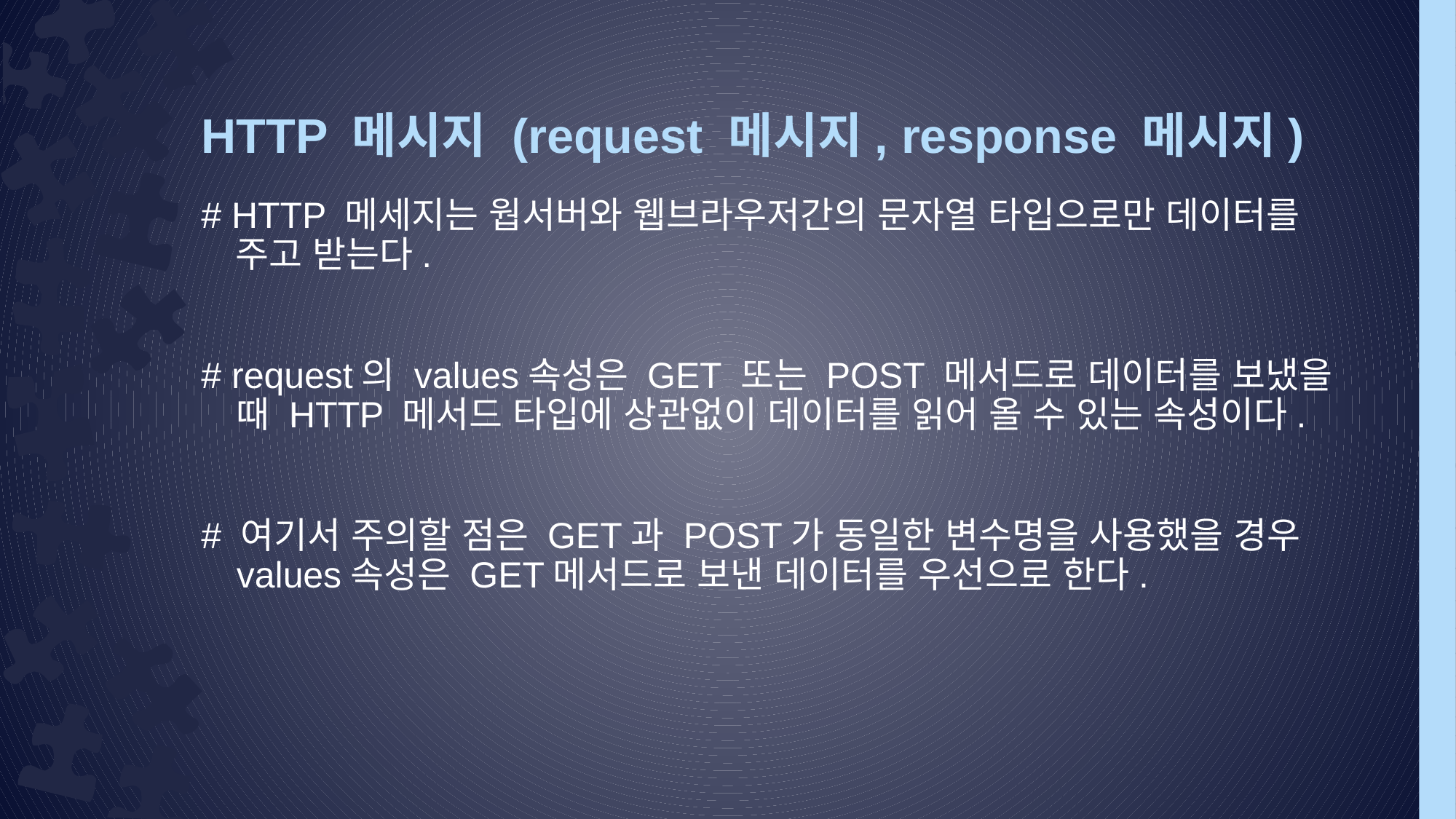

# HTTP 메시지 (request 메시지, response 메시지)
# HTTP 메세지는 웝서버와 웹브라우저간의 문자열 타입으로만 데이터를 주고 받는다.

# request의 values속성은 GET 또는 POST 메서드로 데이터를 보냈을 때 HTTP 메서드 타입에 상관없이 데이터를 읽어 올 수 있는 속성이다.

# 여기서 주의할 점은 GET과 POST가 동일한 변수명을 사용했을 경우 values속성은 GET메서드로 보낸 데이터를 우선으로 한다.